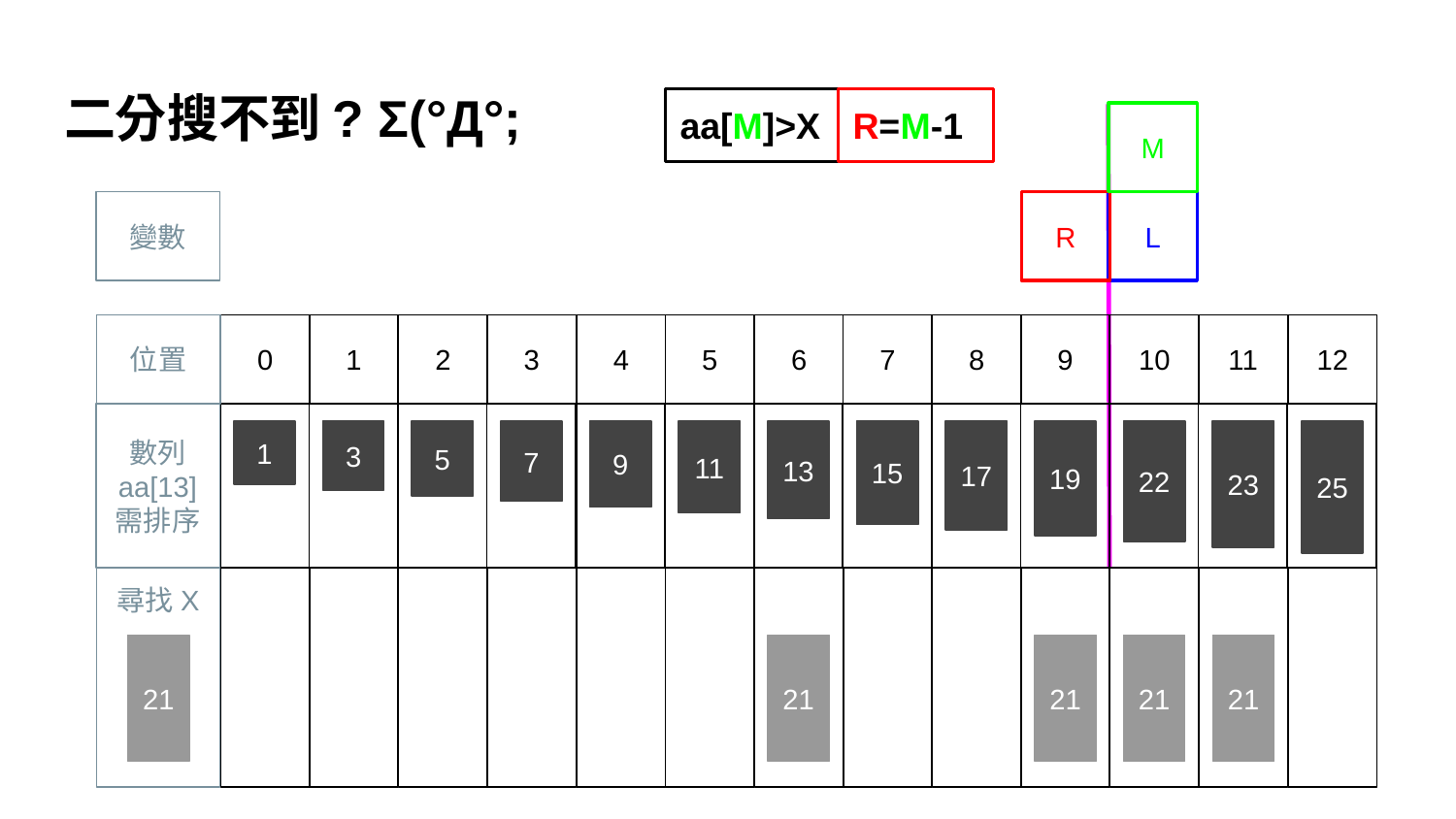

# 二分搜不到? Σ(°Д°;
aa[M]>X
R=M-1
M
變數
R
L
位置
0
1
2
3
4
5
6
7
8
9
10
11
12
數列
aa[13]
需排序

1
3
5
7
9
11
13
15
17
19
22
23
25
尋找X

21
21
21
21
21